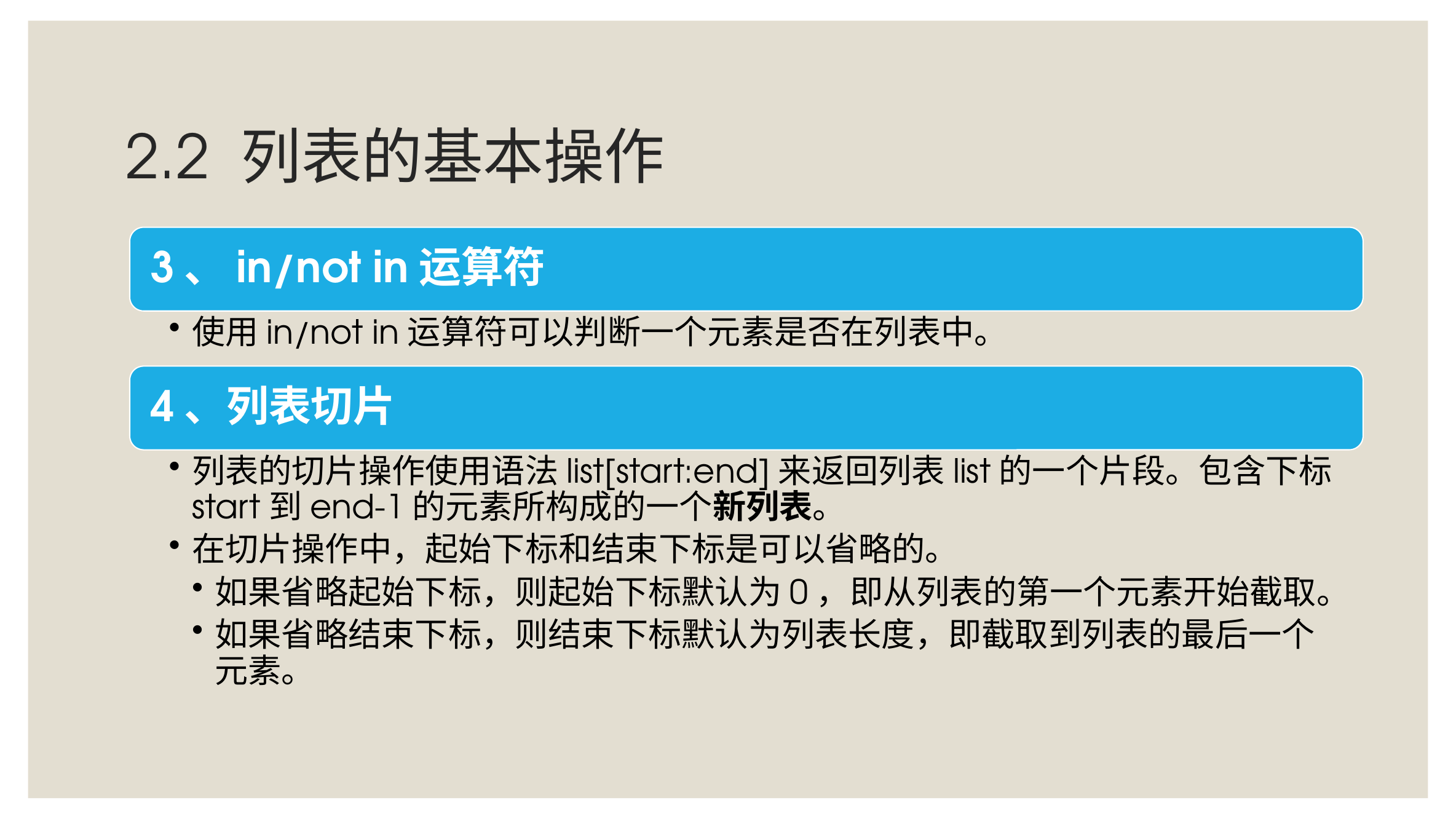

# 2.2 列表的基本操作
3、in/not in运算符
使用in/not in运算符可以判断一个元素是否在列表中。
4、列表切片
列表的切片操作使用语法list[start:end]来返回列表list的一个片段。包含下标start到end-1的元素所构成的一个新列表。
在切片操作中，起始下标和结束下标是可以省略的。
如果省略起始下标，则起始下标默认为0，即从列表的第一个元素开始截取。
如果省略结束下标，则结束下标默认为列表长度，即截取到列表的最后一个元素。